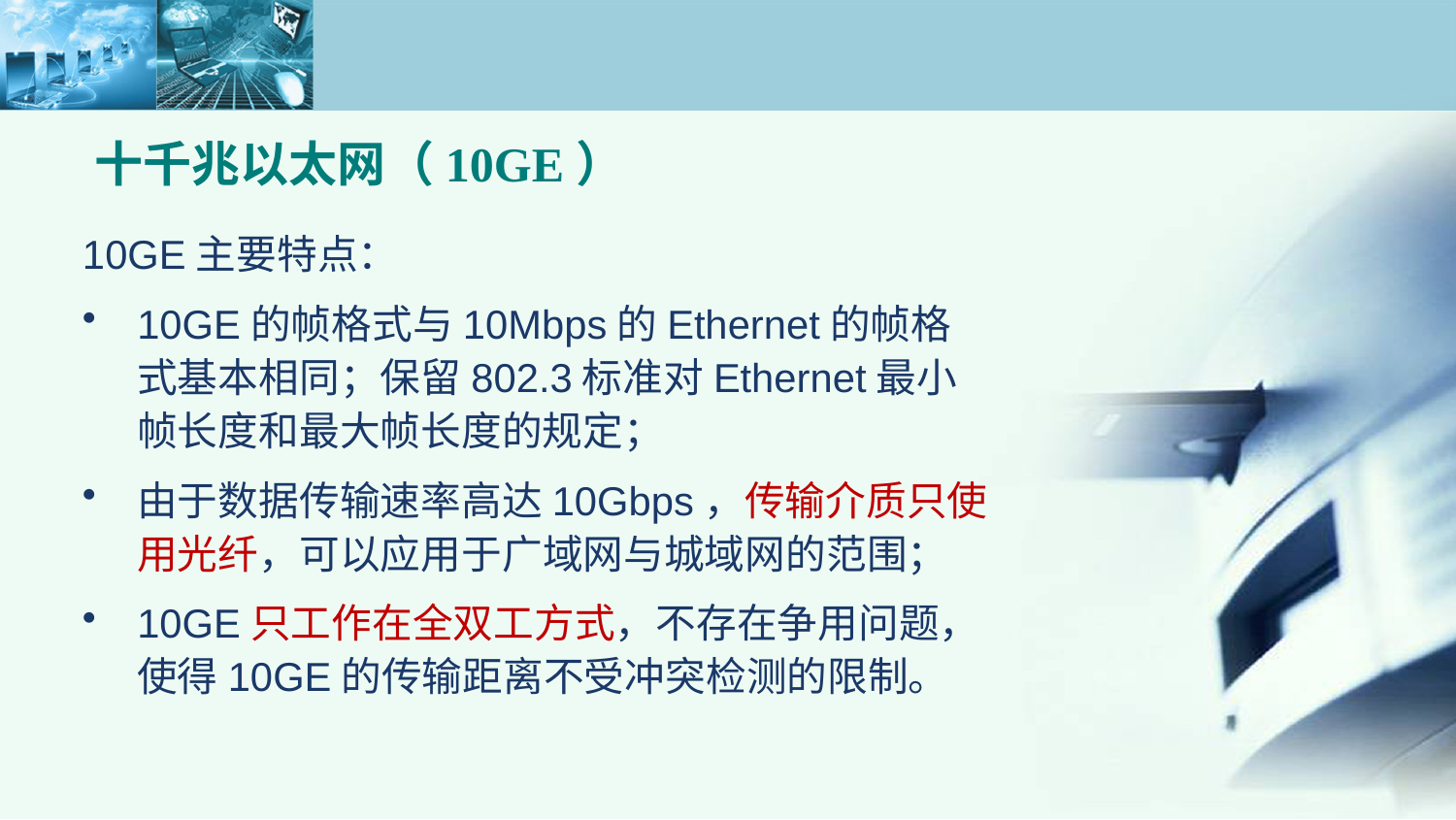

十千兆以太网（10GE）
10GE主要特点：
10GE的帧格式与10Mbps的Ethernet的帧格式基本相同；保留802.3标准对Ethernet最小帧长度和最大帧长度的规定；
由于数据传输速率高达10Gbps，传输介质只使用光纤，可以应用于广域网与城域网的范围；
10GE只工作在全双工方式，不存在争用问题，使得10GE的传输距离不受冲突检测的限制。